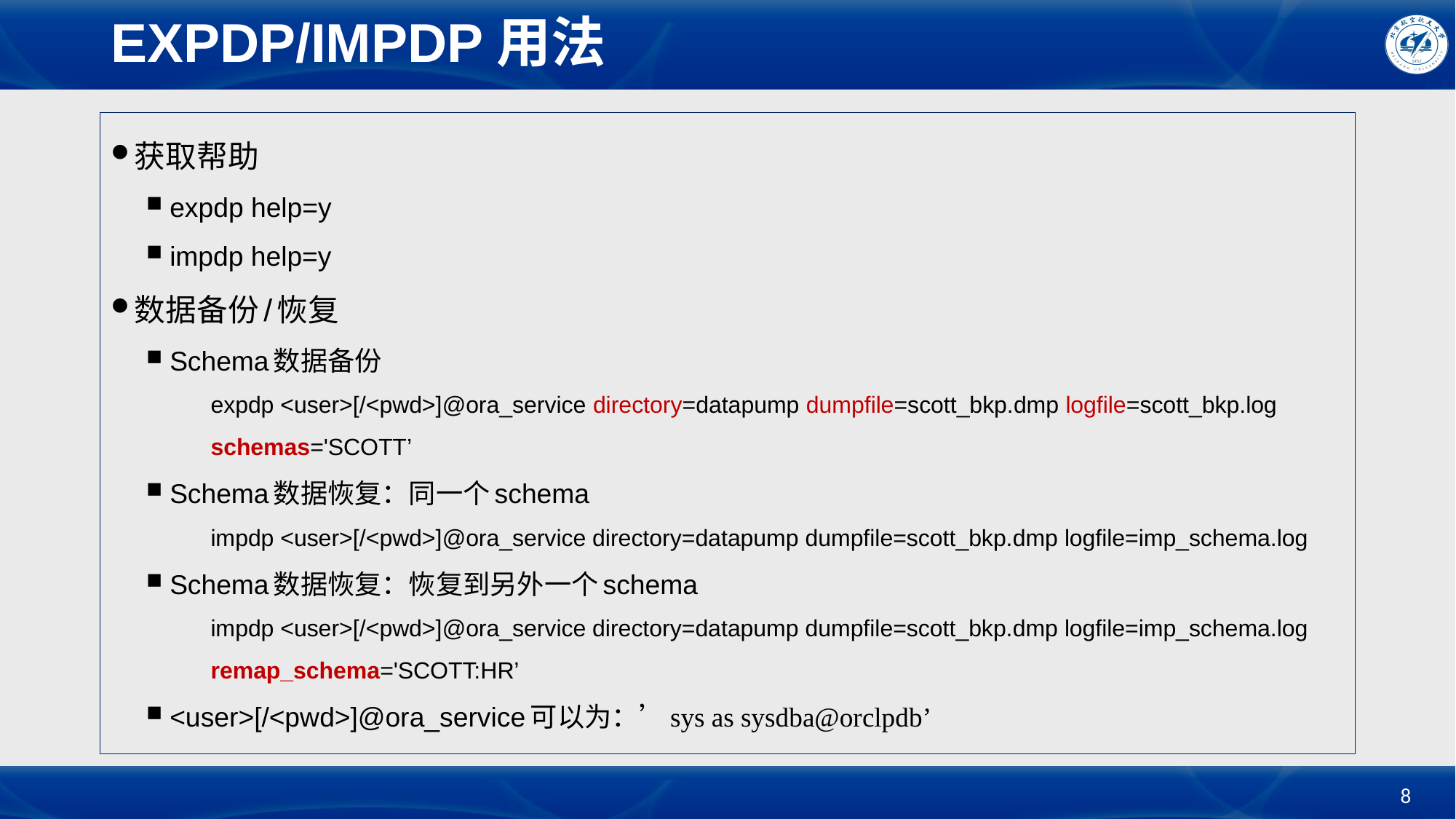

# EXPDP/IMPDP用法
获取帮助
expdp help=y
impdp help=y
数据备份/恢复
Schema数据备份
expdp <user>[/<pwd>]@ora_service directory=datapump dumpfile=scott_bkp.dmp logfile=scott_bkp.log  schemas='SCOTT’
Schema数据恢复：同一个schema
impdp <user>[/<pwd>]@ora_service directory=datapump dumpfile=scott_bkp.dmp logfile=imp_schema.log
Schema数据恢复：恢复到另外一个schema
impdp <user>[/<pwd>]@ora_service directory=datapump dumpfile=scott_bkp.dmp logfile=imp_schema.log 	remap_schema='SCOTT:HR’
<user>[/<pwd>]@ora_service可以为：’sys as sysdba@orclpdb’

8